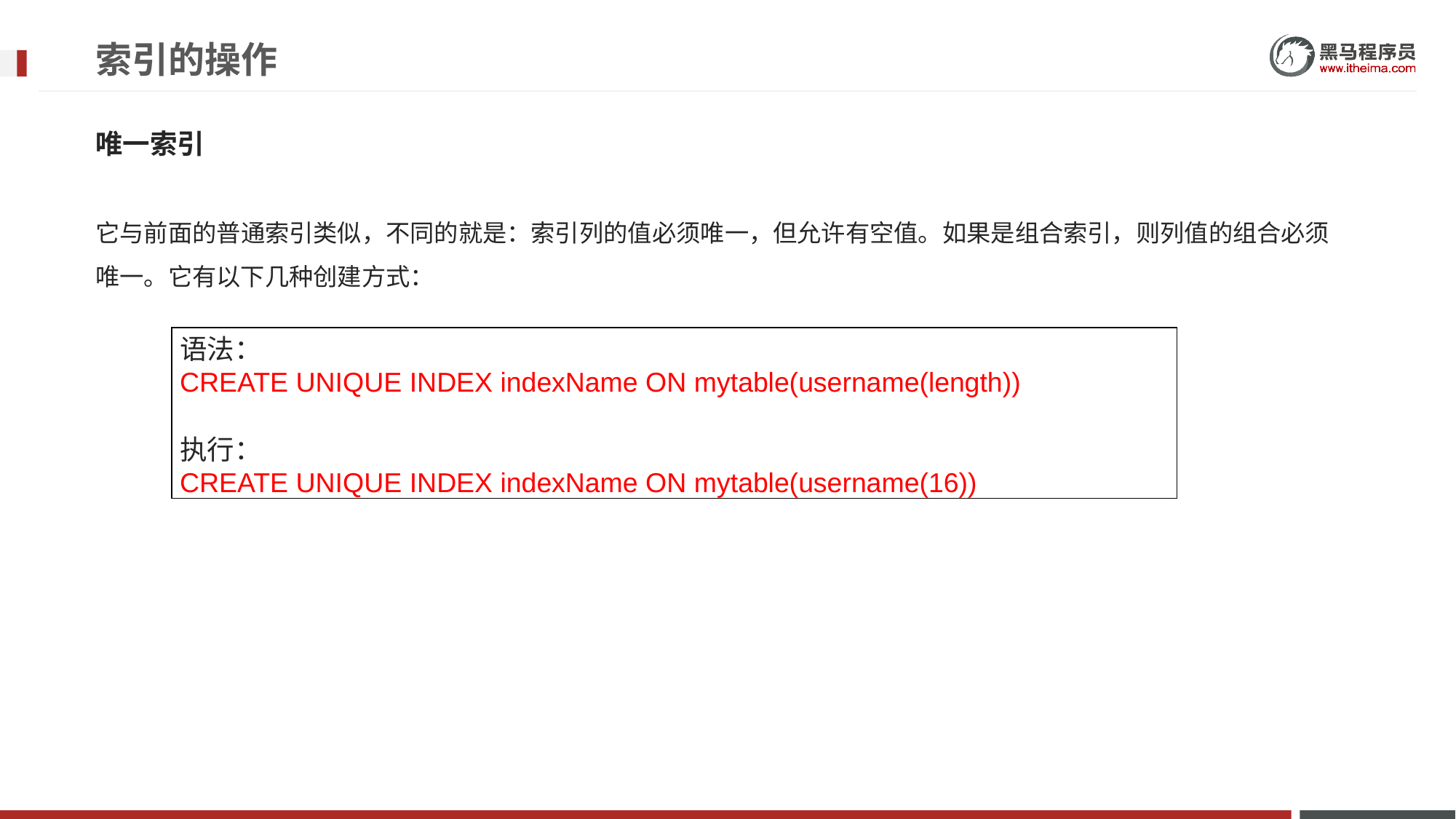

# 索引的操作
唯一索引
它与前面的普通索引类似，不同的就是：索引列的值必须唯一，但允许有空值。如果是组合索引，则列值的组合必须唯一。它有以下几种创建方式：
| 语法： CREATE UNIQUE INDEX indexName ON mytable(username(length)) 执行： CREATE UNIQUE INDEX indexName ON mytable(username(16)) |
| --- |